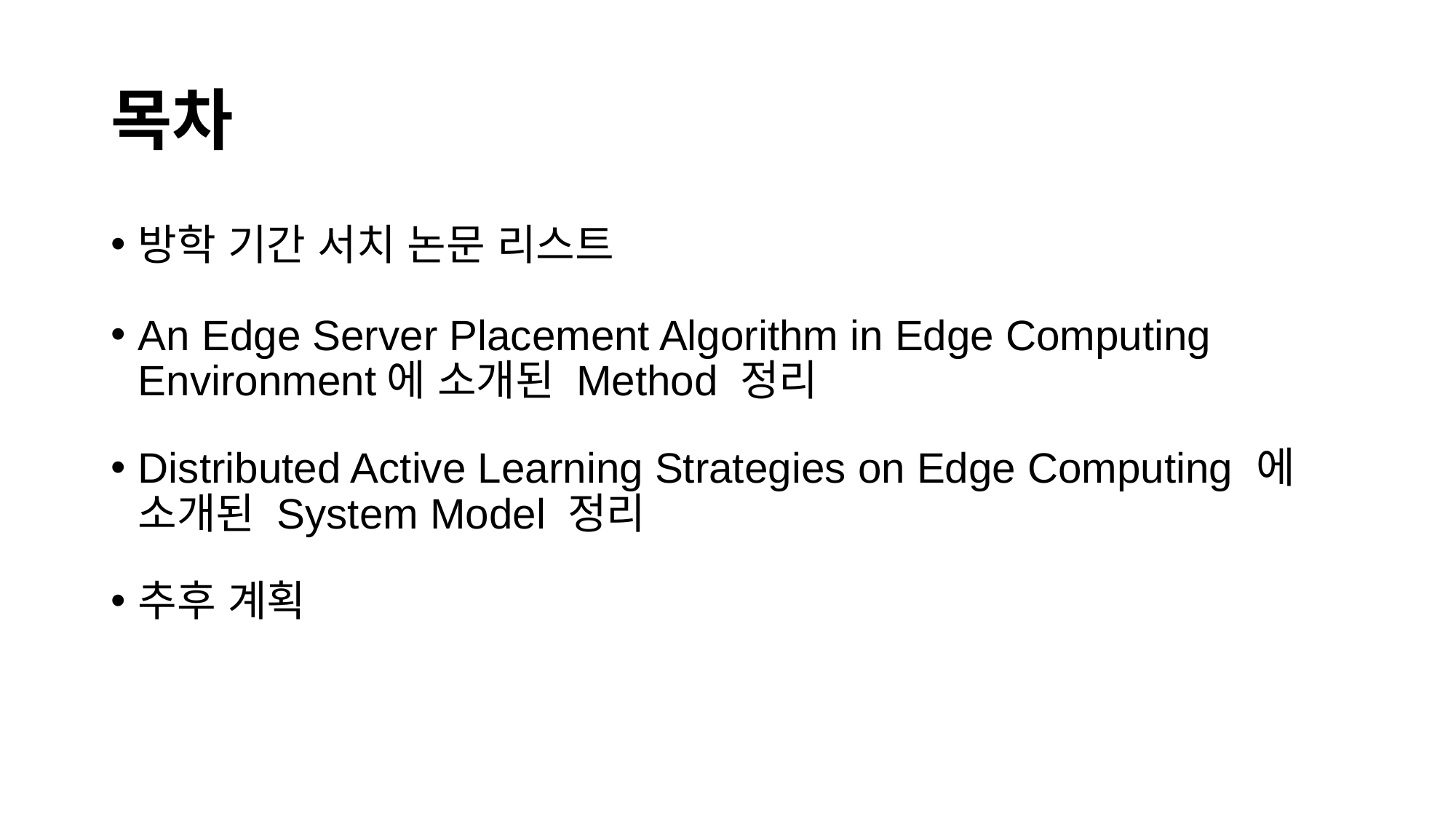

# 목차
방학 기간 서치 논문 리스트
An Edge Server Placement Algorithm in Edge Computing Environment에 소개된 Method 정리
Distributed Active Learning Strategies on Edge Computing 에 소개된 System Model 정리
추후 계획